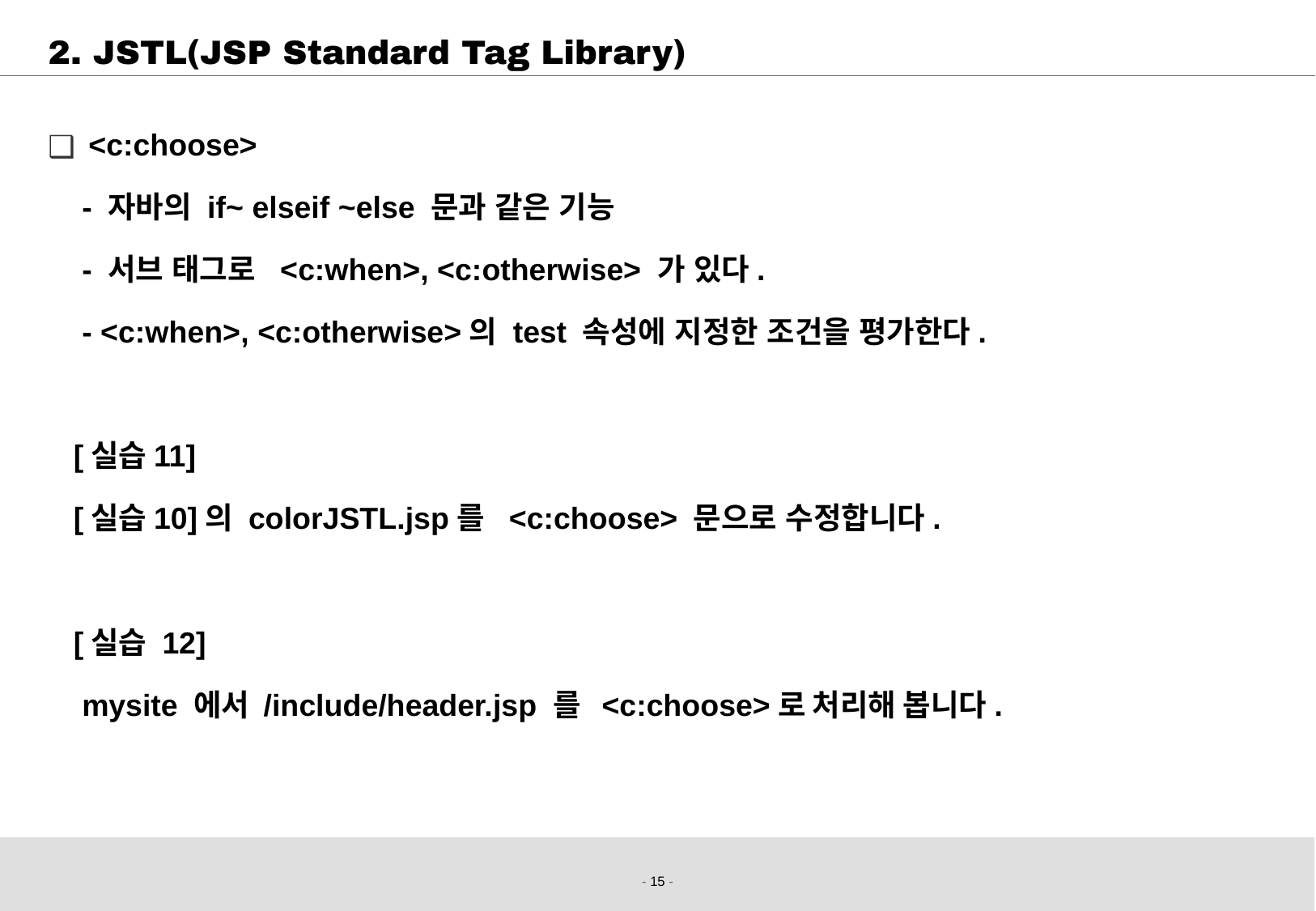

# 2. JSTL(JSP Standard Tag Library)
<c:choose>
    - 자바의 if~ elseif ~else 문과 같은 기능
    - 서브 태그로  <c:when>, <c:otherwise> 가 있다.
    - <c:when>, <c:otherwise>의 test 속성에 지정한 조건을 평가한다.

   [실습11]
   [실습10]의 colorJSTL.jsp를  <c:choose> 문으로 수정합니다.

   [실습 12]
    mysite 에서 /include/header.jsp 를  <c:choose>로 처리해 봅니다.